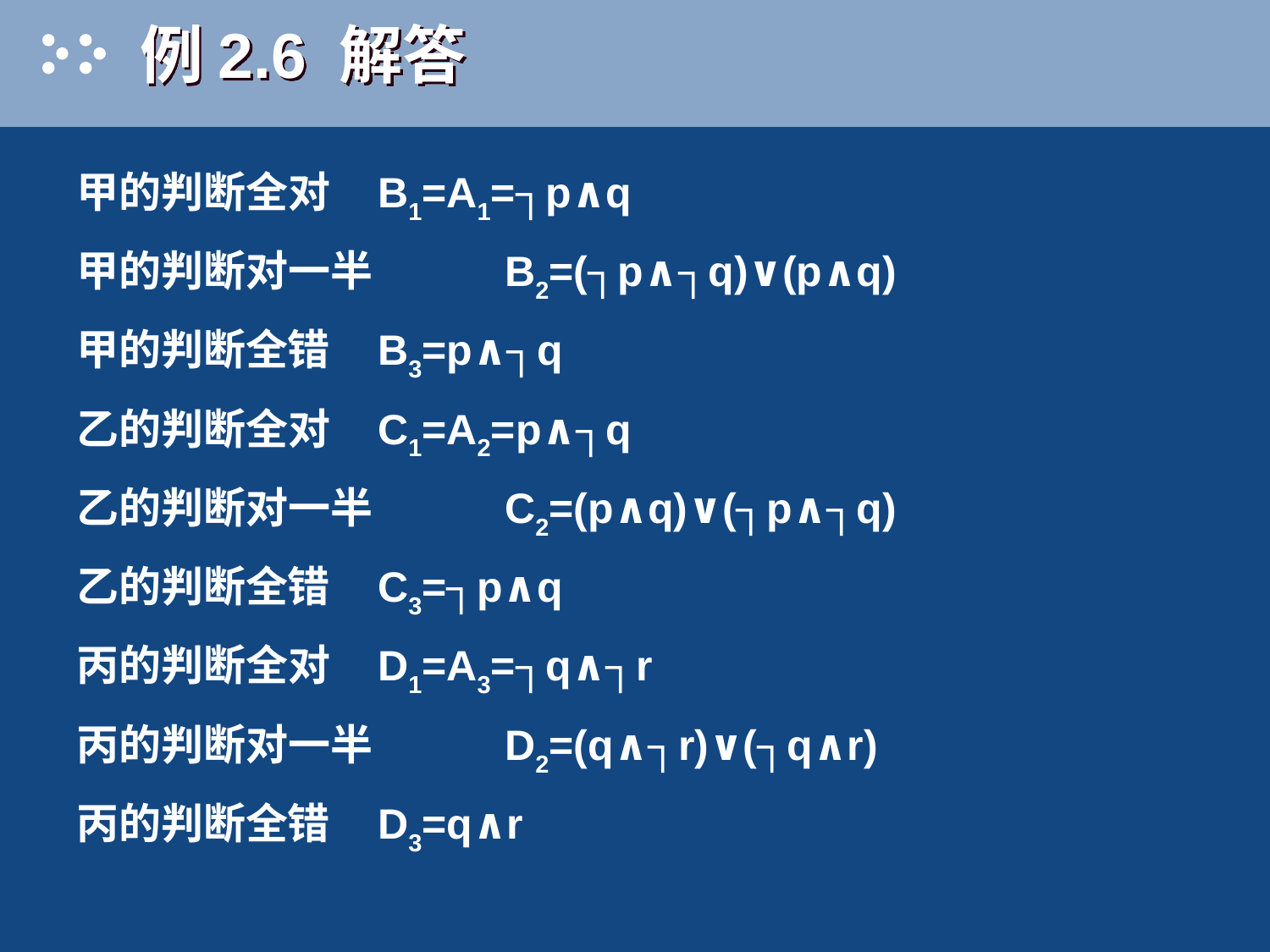

# 例2.6 解答
甲的判断全对  	B1=A1=┐p∧q
甲的判断对一半 	B2=(┐p∧┐q)∨(p∧q)
甲的判断全错   	B3=p∧┐q
乙的判断全对   	C1=A2=p∧┐q
乙的判断对一半 	C2=(p∧q)∨(┐p∧┐q)
乙的判断全错   	C3=┐p∧q
丙的判断全对   	D1=A3=┐q∧┐r
丙的判断对一半 	D2=(q∧┐r)∨(┐q∧r)
丙的判断全错 	D3=q∧r